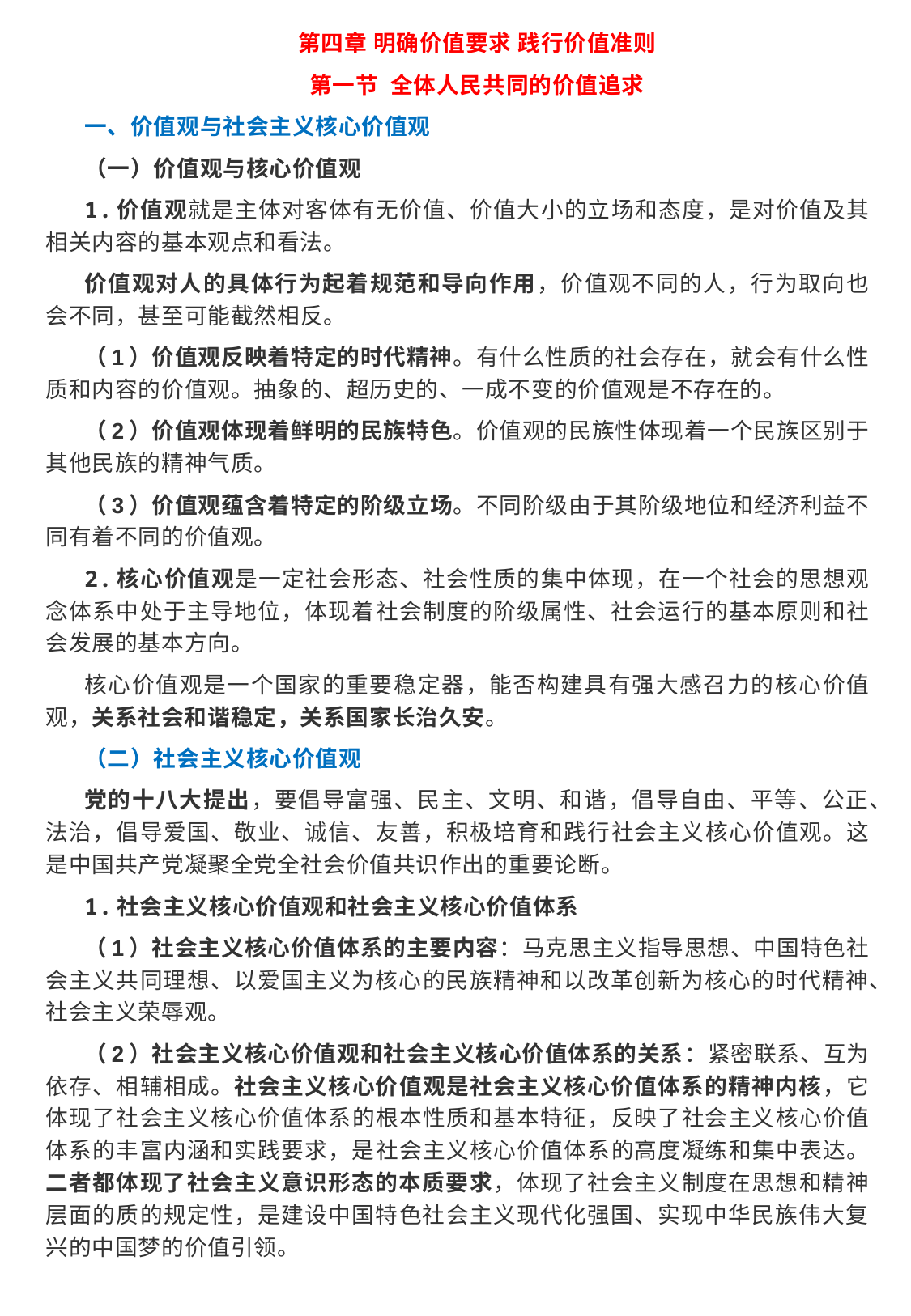

第四章 明确价值要求 践行价值准则
第一节  全体人民共同的价值追求
一、价值观与社会主义核心价值观
（一）价值观与核心价值观
1.价值观就是主体对客体有无价值、价值大小的立场和态度，是对价值及其相关内容的基本观点和看法。
价值观对人的具体行为起着规范和导向作用，价值观不同的人，行为取向也会不同，甚至可能截然相反。
（1）价值观反映着特定的时代精神。有什么性质的社会存在，就会有什么性质和内容的价值观。抽象的、超历史的、一成不变的价值观是不存在的。
（2）价值观体现着鲜明的民族特色。价值观的民族性体现着一个民族区别于其他民族的精神气质。
（3）价值观蕴含着特定的阶级立场。不同阶级由于其阶级地位和经济利益不同有着不同的价值观。
2.核心价值观是一定社会形态、社会性质的集中体现，在一个社会的思想观念体系中处于主导地位，体现着社会制度的阶级属性、社会运行的基本原则和社会发展的基本方向。
核心价值观是一个国家的重要稳定器，能否构建具有强大感召力的核心价值观，关系社会和谐稳定，关系国家长治久安。
（二）社会主义核心价值观
党的十八大提出，要倡导富强、民主、文明、和谐，倡导自由、平等、公正、法治，倡导爱国、敬业、诚信、友善，积极培育和践行社会主义核心价值观。这是中国共产党凝聚全党全社会价值共识作出的重要论断。
1.社会主义核心价值观和社会主义核心价值体系
（1）社会主义核心价值体系的主要内容：马克思主义指导思想、中国特色社会主义共同理想、以爱国主义为核心的民族精神和以改革创新为核心的时代精神、社会主义荣辱观。
（2）社会主义核心价值观和社会主义核心价值体系的关系：紧密联系、互为依存、相辅相成。社会主义核心价值观是社会主义核心价值体系的精神内核，它体现了社会主义核心价值体系的根本性质和基本特征，反映了社会主义核心价值体系的丰富内涵和实践要求，是社会主义核心价值体系的高度凝练和集中表达。二者都体现了社会主义意识形态的本质要求，体现了社会主义制度在思想和精神层面的质的规定性，是建设中国特色社会主义现代化强国、实现中华民族伟大复兴的中国梦的价值引领。